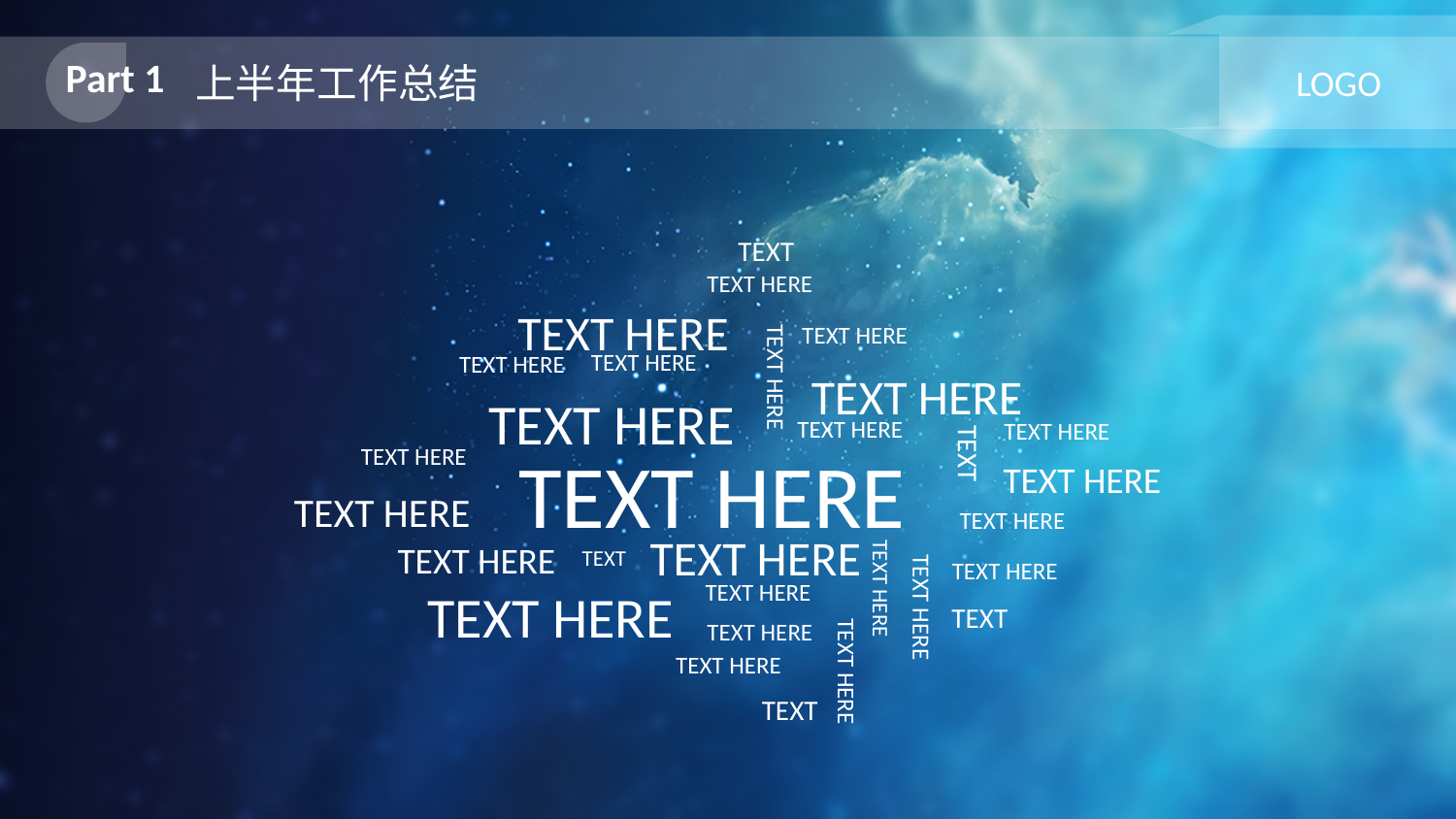

Part 1
上半年工作总结
LOGO
TEXT
TEXT HERE
TEXT HERE
TEXT HERE
TEXT HERE
TEXT HERE
TEXT HERE
TEXT HERE
TEXT HERE
TEXT HERE
TEXT HERE
TEXT
TEXT HERE
TEXT HERE
TEXT HERE
TEXT HERE
TEXT HERE
TEXT HERE
TEXT HERE
TEXT
TEXT HERE
TEXT HERE
TEXT HERE
TEXT HERE
TEXT HERE
TEXT
TEXT HERE
TEXT HERE
TEXT HERE
TEXT